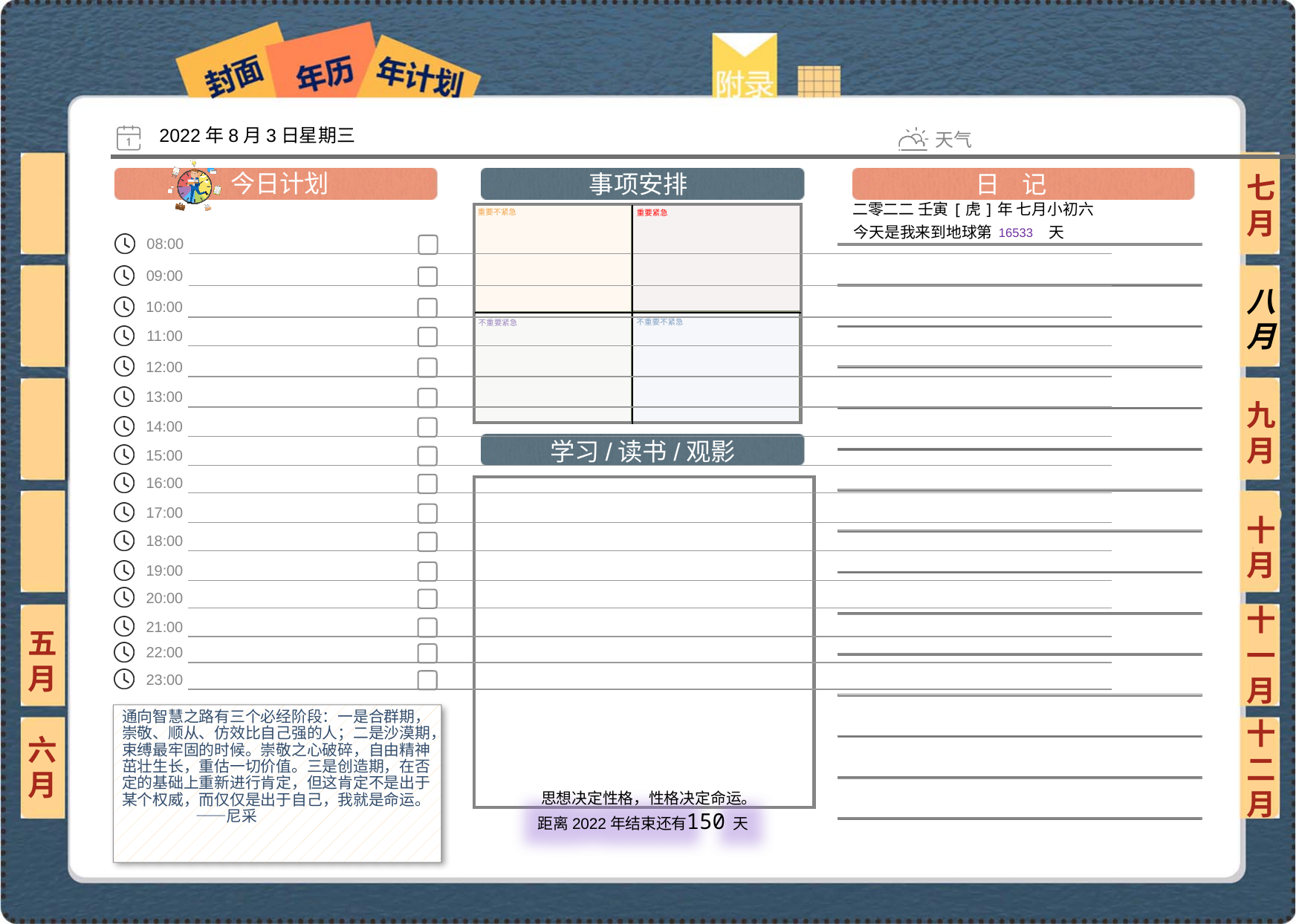

2022年8月3日星期三
七月
二零二二 壬寅[虎]年 七月小初六
16533
八月
九月
十月
十一月
五月
通向智慧之路有三个必经阶段：一是合群期，崇敬、顺从、仿效比自己强的人；二是沙漠期，束缚最牢固的时候。崇敬之心破碎，自由精神茁壮生长，重估一切价值。三是创造期，在否定的基础上重新进行肯定，但这肯定不是出于某个权威，而仅仅是出于自己，我就是命运。　　——尼采

六月
十二月
150
 思想决定性格，性格决定命运。